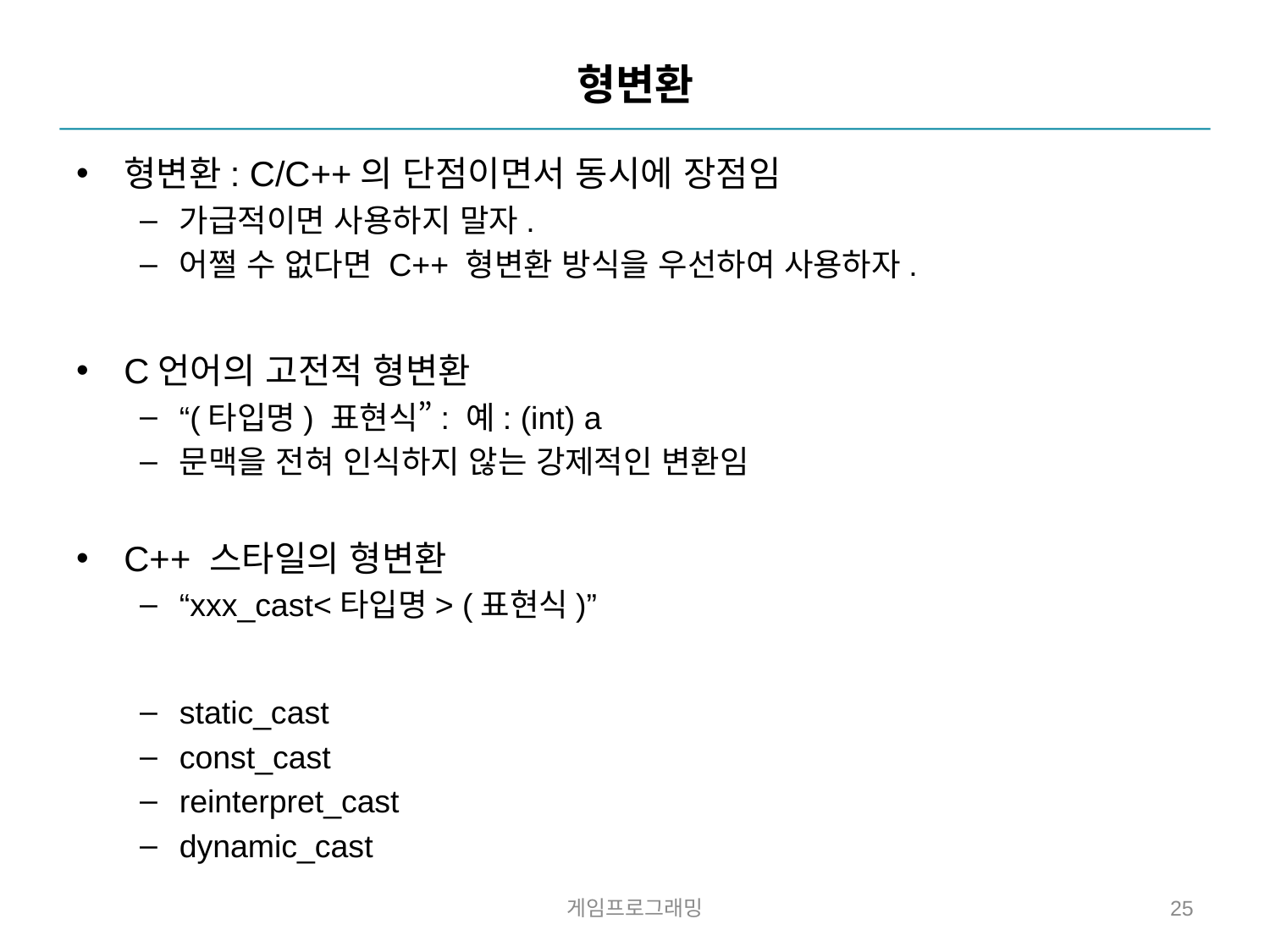

# 형변환
형변환: C/C++의 단점이면서 동시에 장점임
가급적이면 사용하지 말자.
어쩔 수 없다면 C++ 형변환 방식을 우선하여 사용하자.

C언어의 고전적 형변환
“(타입명) 표현식”: 예: (int) a
문맥을 전혀 인식하지 않는 강제적인 변환임

C++ 스타일의 형변환
“xxx_cast<타입명> (표현식)”

static_cast
const_cast
reinterpret_cast
dynamic_cast
게임프로그래밍
25